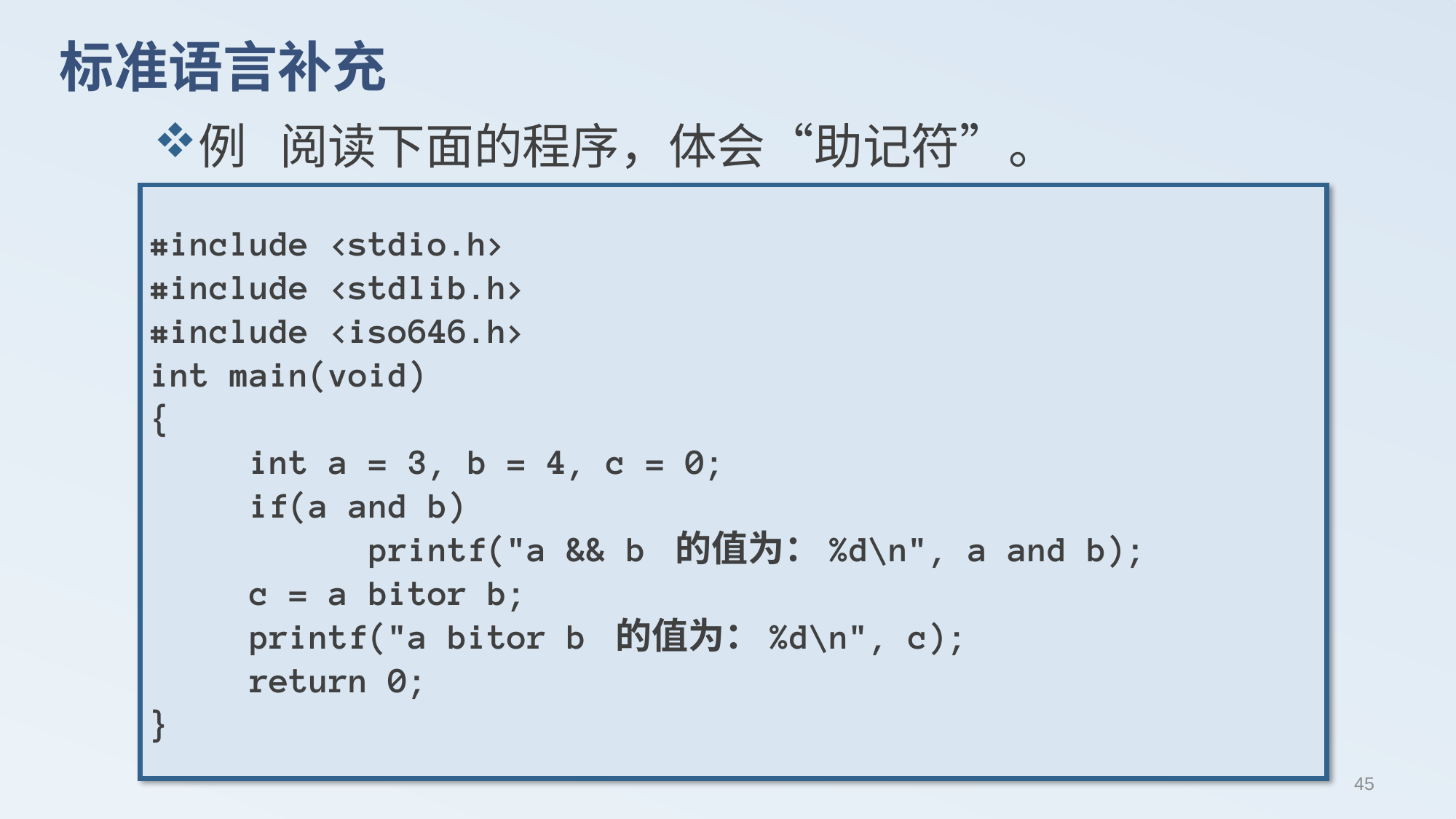

# 标准语言补充
例   阅读下面的程序，体会“助记符”。
#include <stdio.h>
#include <stdlib.h>
#include <iso646.h>
int main(void)
{
     int a = 3, b = 4, c = 0;
     if(a and b)
           printf("a && b 的值为：%d\n", a and b);
     c = a bitor b;
     printf("a bitor b 的值为：%d\n", c);
     return 0;
}